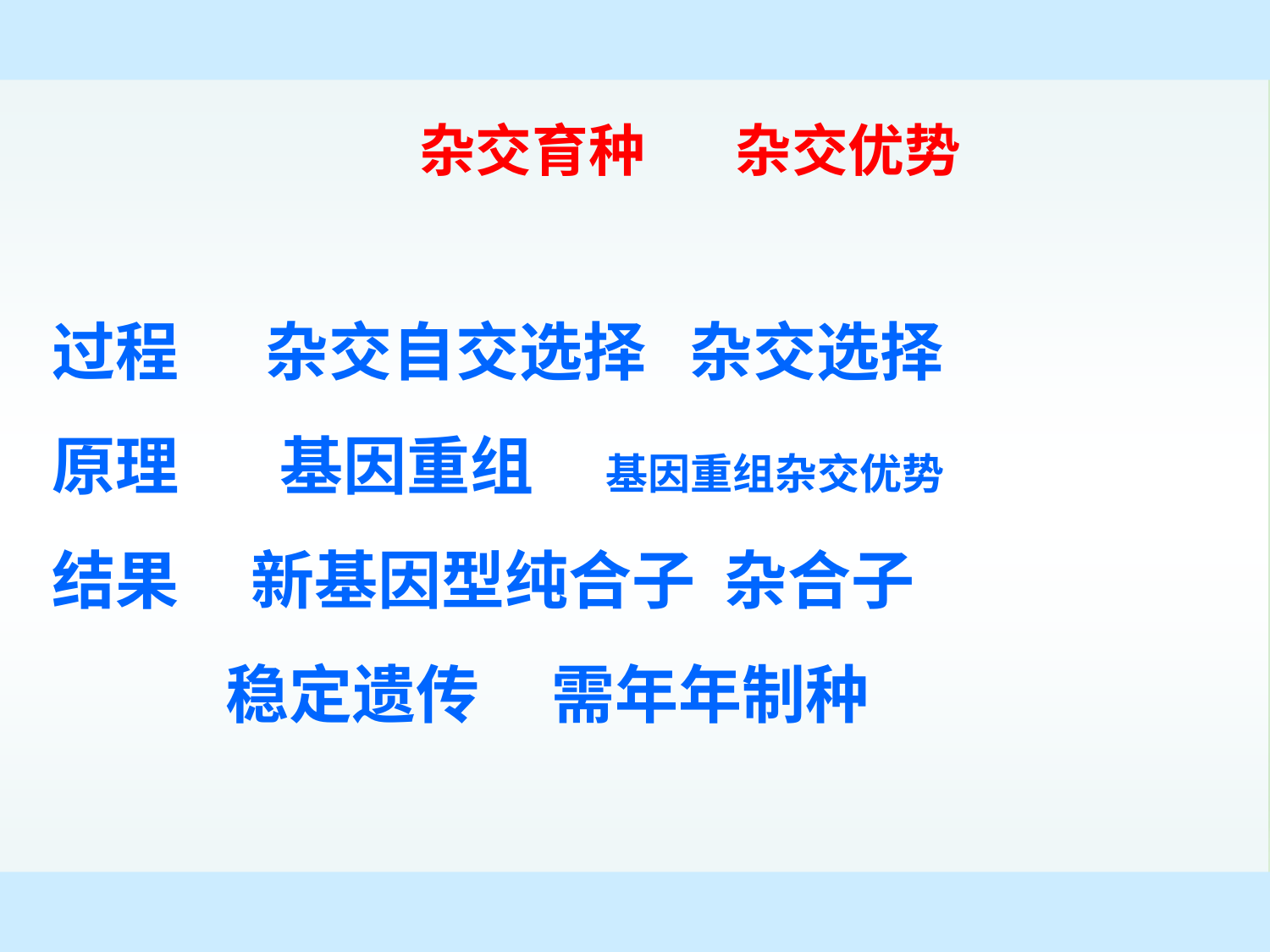

杂交育种       杂交优势
过程      杂交自交选择   杂交选择
原理       基因重组     基因重组杂交优势
结果     新基因型纯合子  杂合子
           稳定遗传     需年年制种